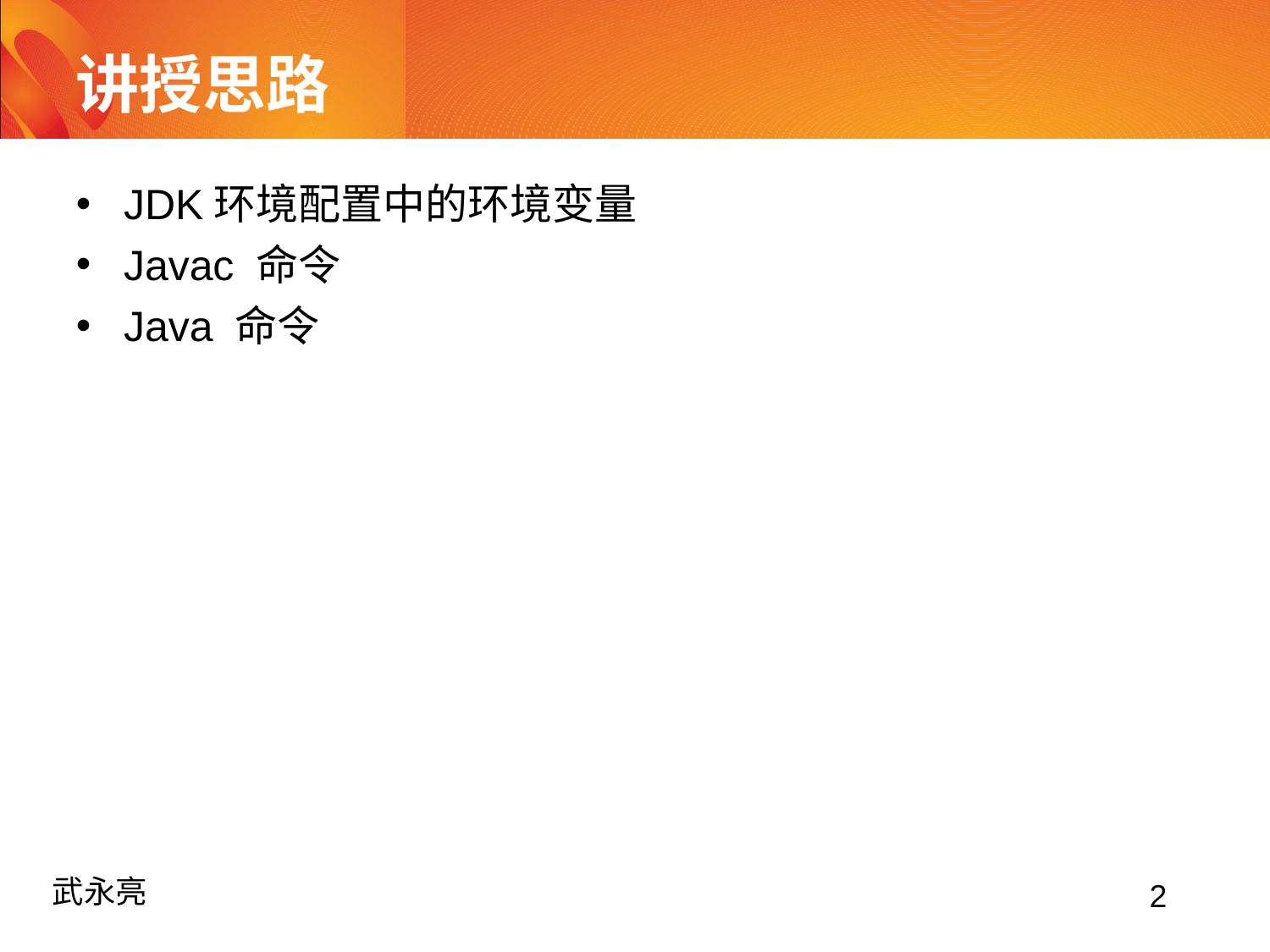

# 讲授思路
JDK环境配置中的环境变量
Javac 命令
Java 命令